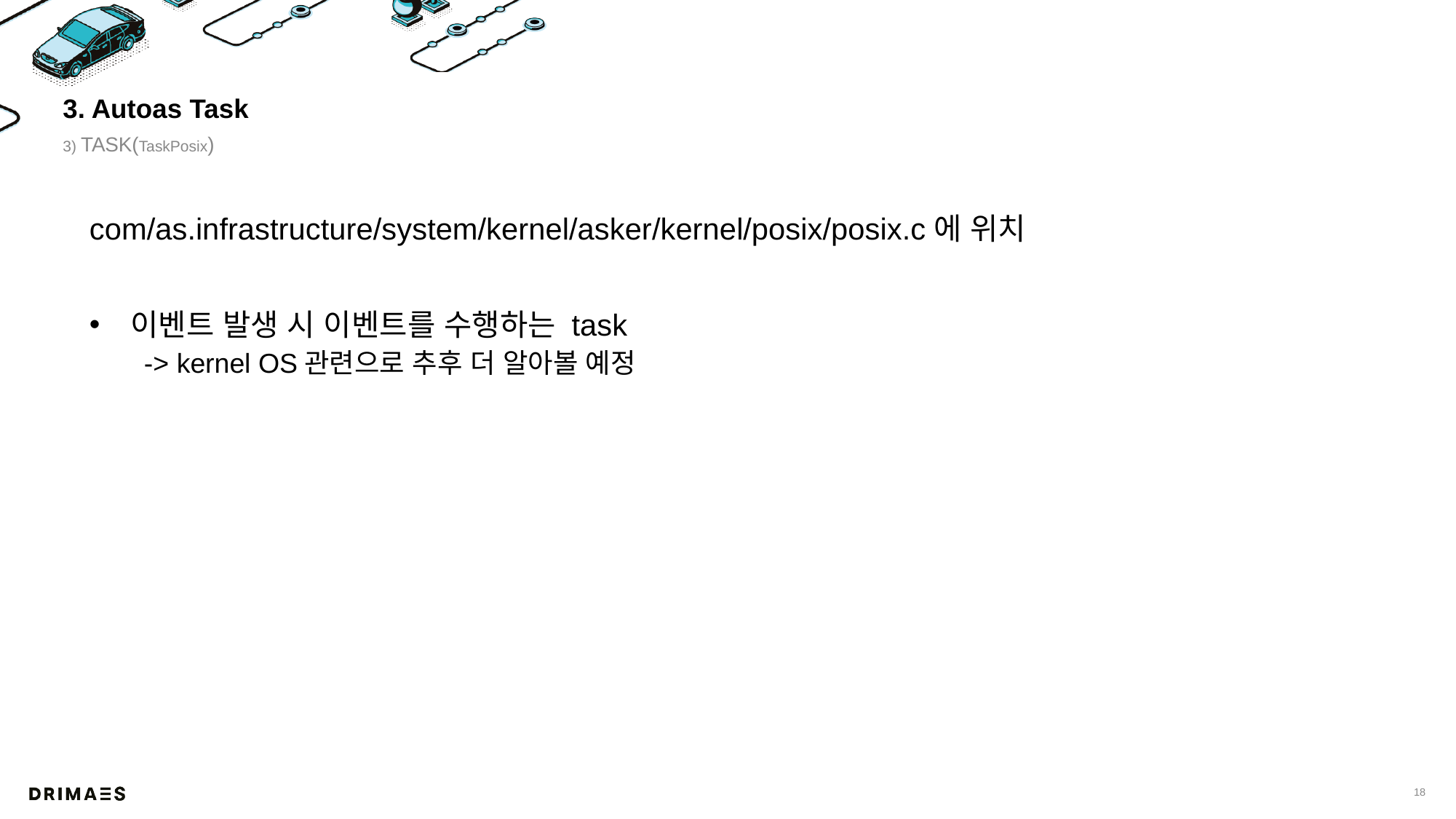

# 3. Autoas Task
3) TASK(TaskPosix)

com/as.infrastructure/system/kernel/asker/kernel/posix/posix.c에 위치

이벤트 발생 시 이벤트를 수행하는 task
-> kernel OS관련으로 추후 더 알아볼 예정